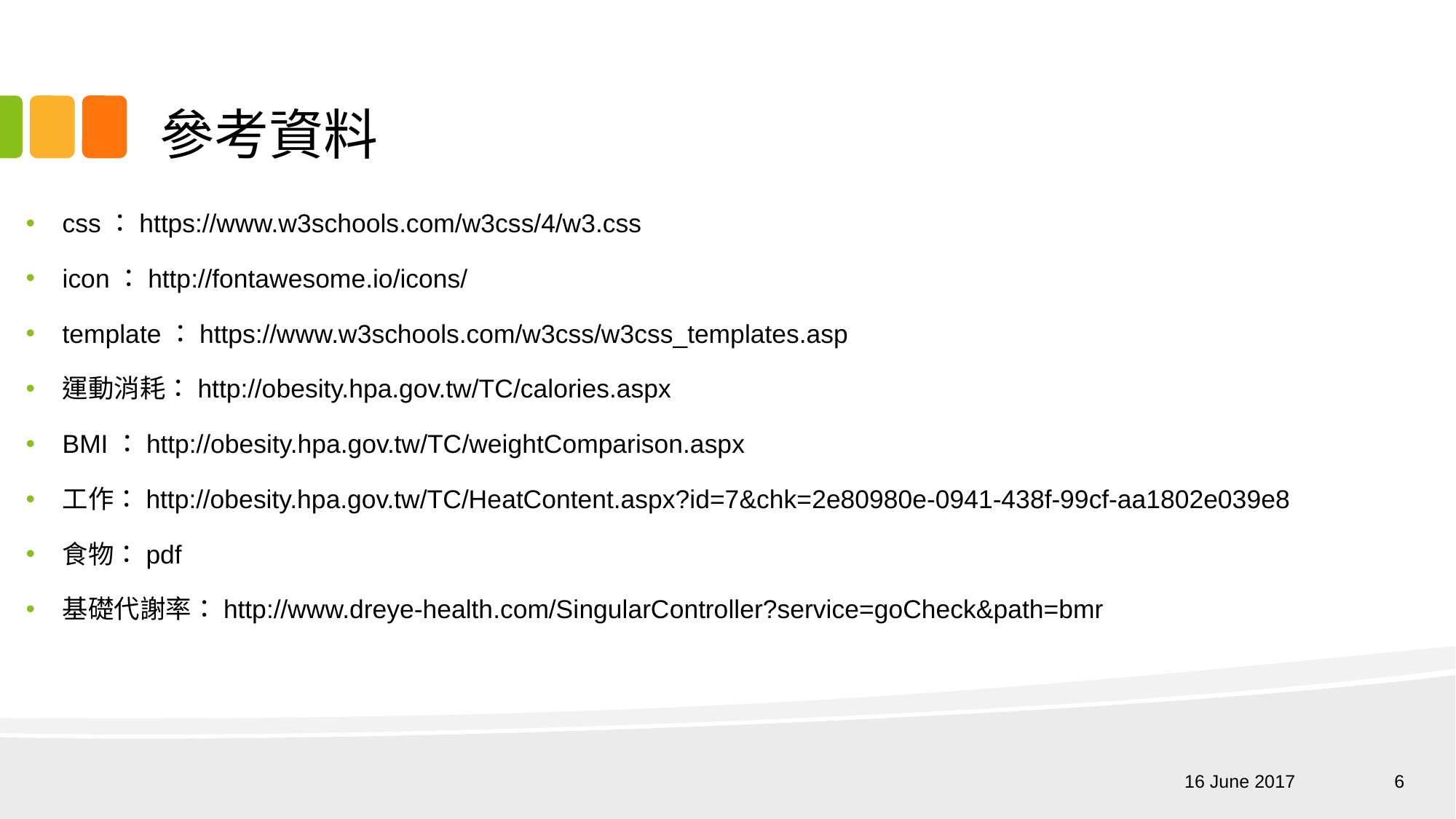

# 參考資料
css：https://www.w3schools.com/w3css/4/w3.css
icon：http://fontawesome.io/icons/
template：https://www.w3schools.com/w3css/w3css_templates.asp
運動消耗：http://obesity.hpa.gov.tw/TC/calories.aspx
BMI：http://obesity.hpa.gov.tw/TC/weightComparison.aspx
工作：http://obesity.hpa.gov.tw/TC/HeatContent.aspx?id=7&chk=2e80980e-0941-438f-99cf-aa1802e039e8
食物：pdf
基礎代謝率：http://www.dreye-health.com/SingularController?service=goCheck&path=bmr
16 June 2017
6